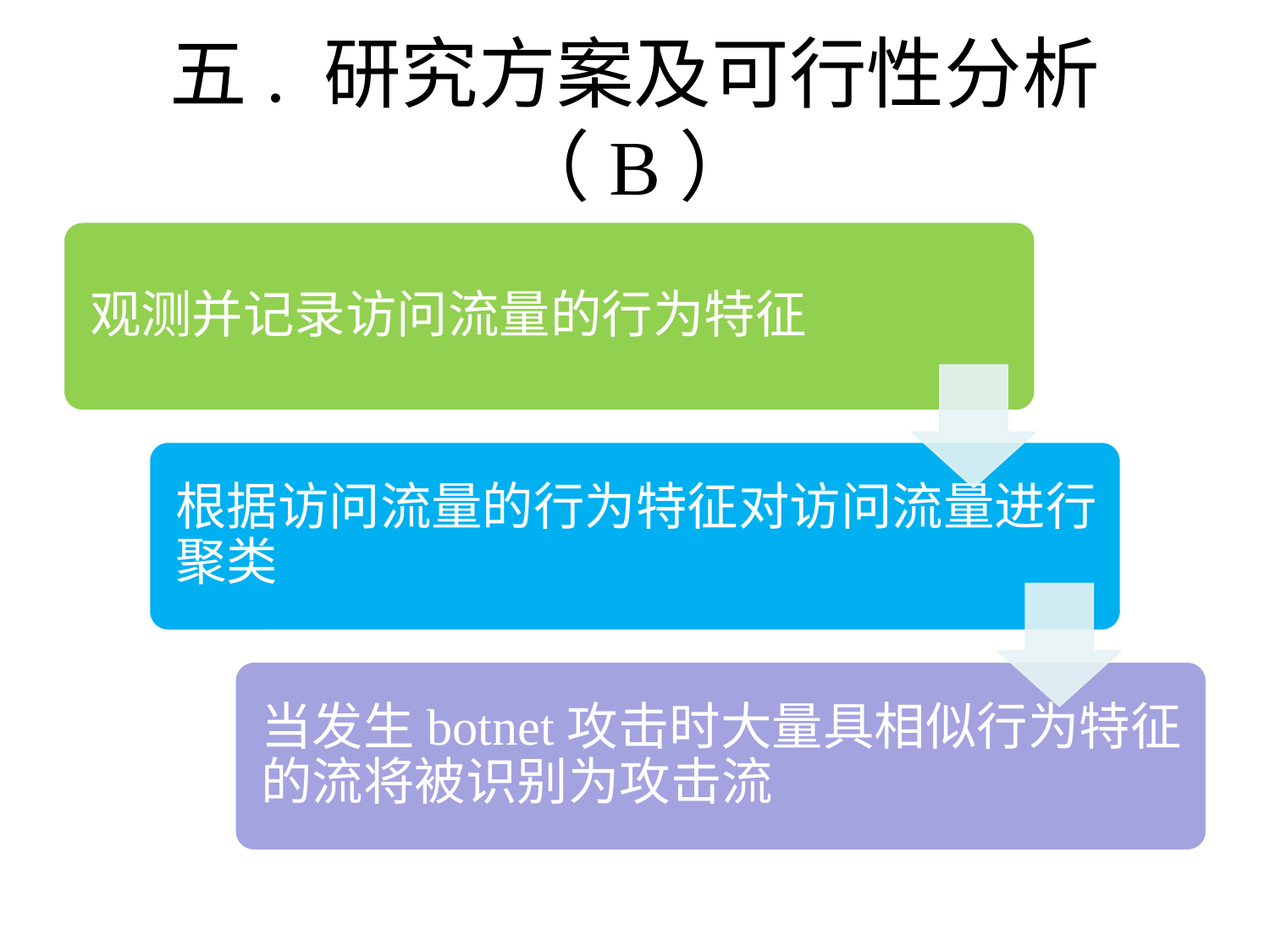

# 五. 研究方案及可行性分析（B）
观测并记录访问流量的行为特征
根据访问流量的行为特征对访问流量进行聚类
当发生botnet攻击时大量具相似行为特征的流将被识别为攻击流